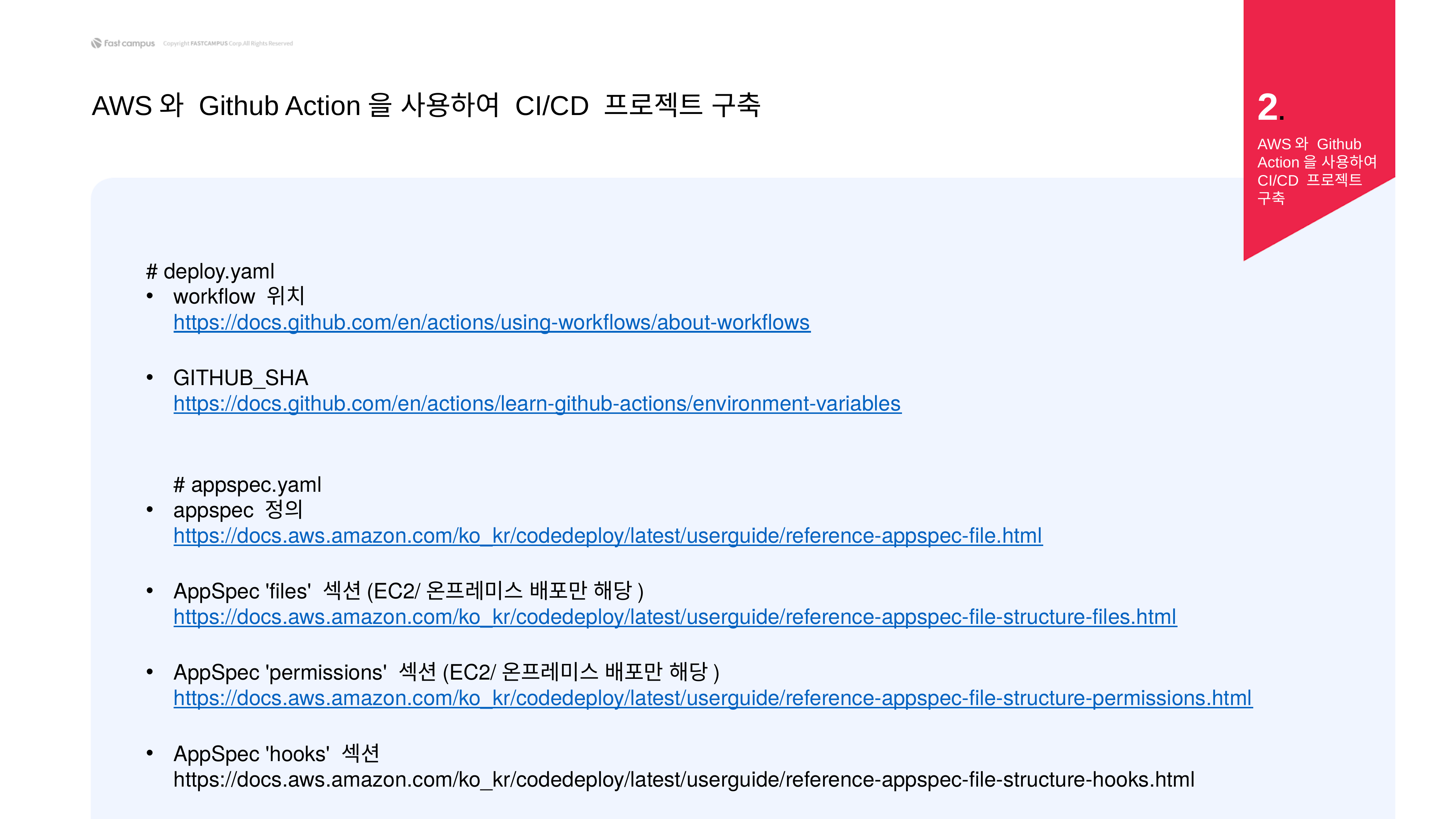

2.
AWS와 Github Action을 사용하여 CI/CD 프로젝트 구축
AWS와 Github Action을 사용하여 CI/CD 프로젝트 구축

# deploy.yaml
workflow 위치
https://docs.github.com/en/actions/using-workflows/about-workflows

GITHUB_SHA
https://docs.github.com/en/actions/learn-github-actions/environment-variables

# appspec.yaml
appspec 정의
https://docs.aws.amazon.com/ko_kr/codedeploy/latest/userguide/reference-appspec-file.html

AppSpec 'files' 섹션(EC2/온프레미스 배포만 해당)
https://docs.aws.amazon.com/ko_kr/codedeploy/latest/userguide/reference-appspec-file-structure-files.html

AppSpec 'permissions' 섹션(EC2/온프레미스 배포만 해당)
https://docs.aws.amazon.com/ko_kr/codedeploy/latest/userguide/reference-appspec-file-structure-permissions.html

AppSpec 'hooks' 섹션
https://docs.aws.amazon.com/ko_kr/codedeploy/latest/userguide/reference-appspec-file-structure-hooks.html